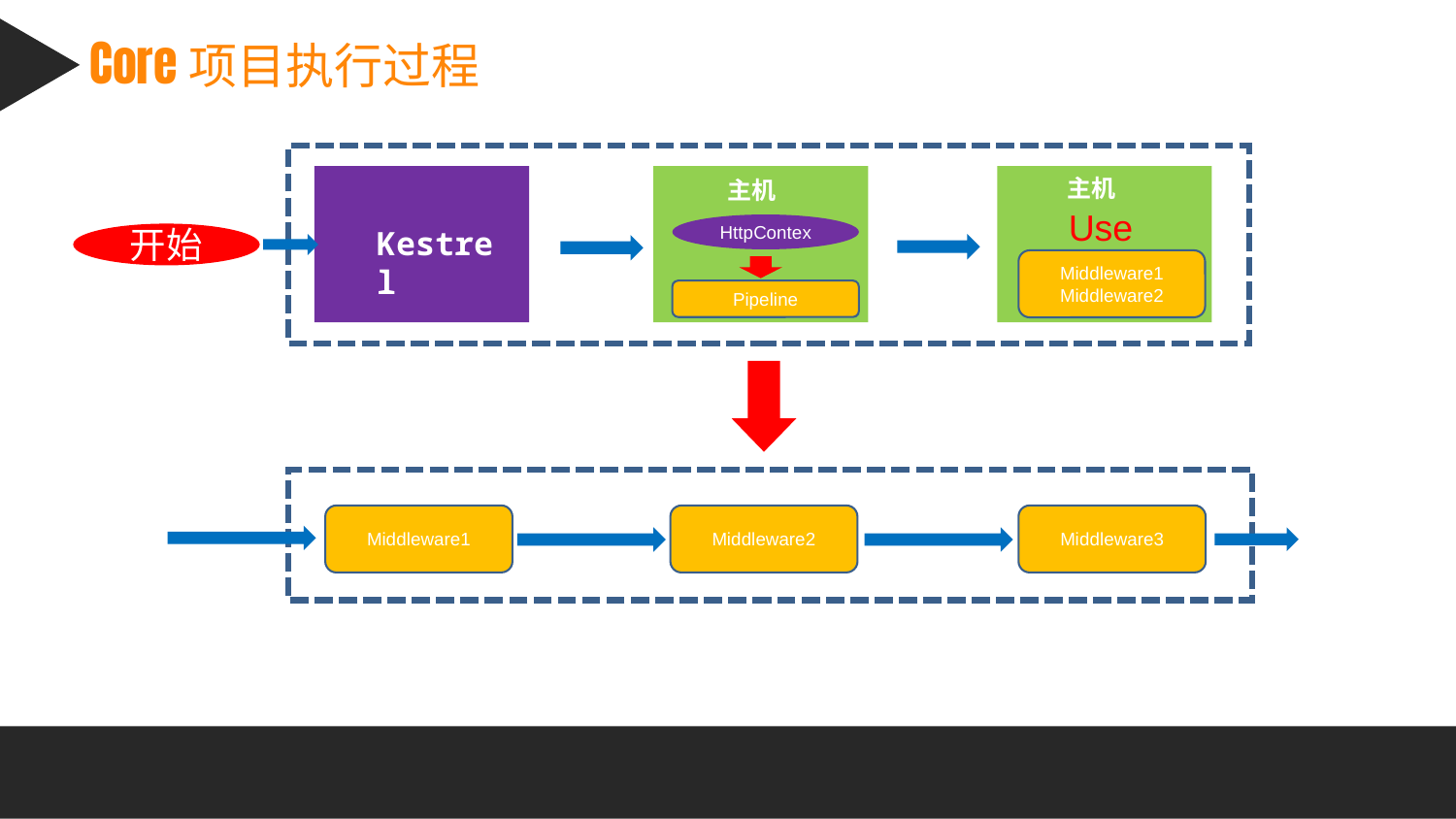

Core项目执行过程

主机
主机
Use
HttpContex
Kestrel
开始
Middleware1
Middleware2

Pipeline

Middleware2
Middleware3
Middleware1